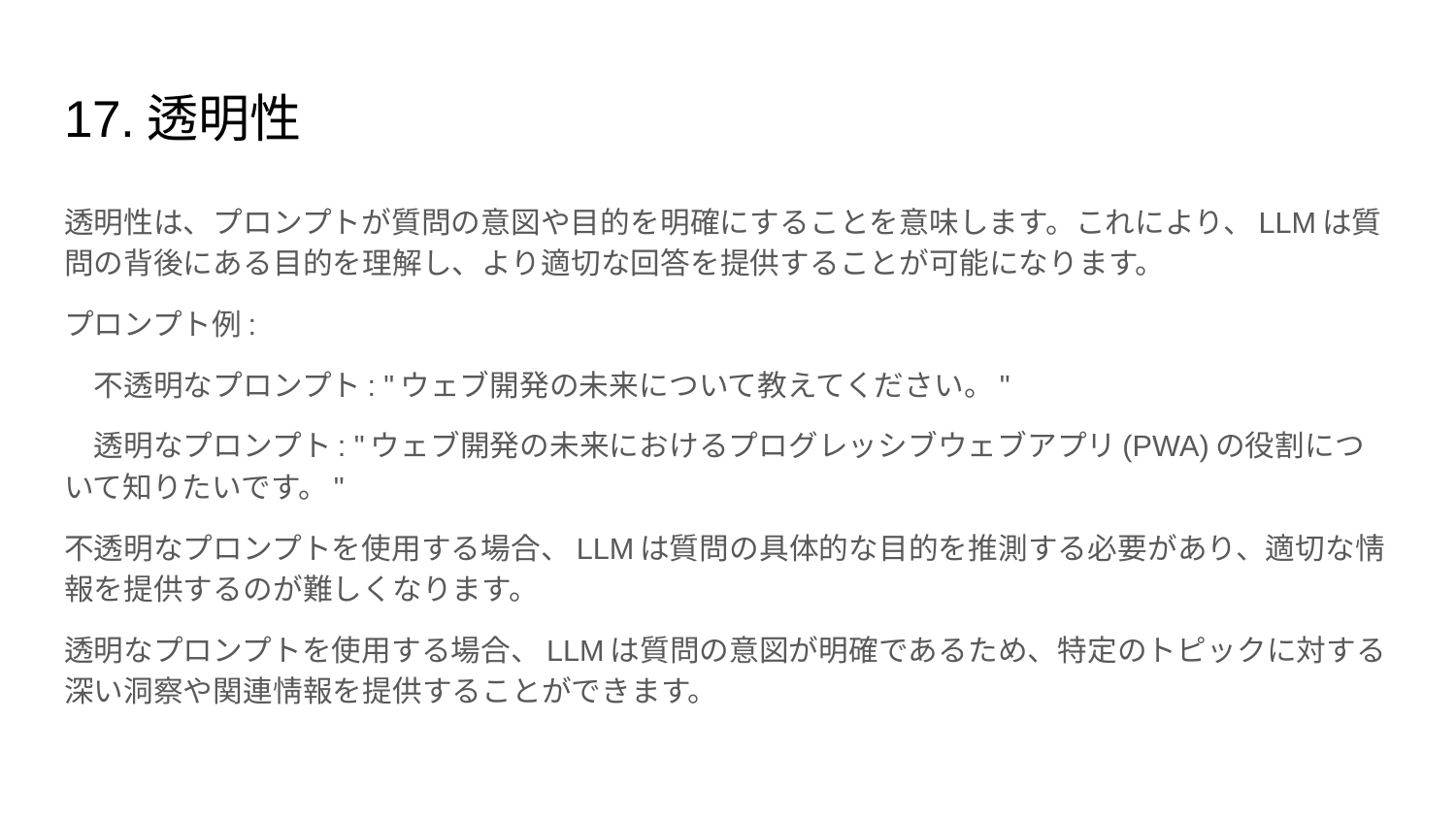

# 17.透明性
透明性は、プロンプトが質問の意図や目的を明確にすることを意味します。これにより、LLMは質問の背後にある目的を理解し、より適切な回答を提供することが可能になります。
プロンプト例:
　不透明なプロンプト: "ウェブ開発の未来について教えてください。"
　透明なプロンプト: "ウェブ開発の未来におけるプログレッシブウェブアプリ(PWA)の役割について知りたいです。"
不透明なプロンプトを使用する場合、LLMは質問の具体的な目的を推測する必要があり、適切な情報を提供するのが難しくなります。
透明なプロンプトを使用する場合、LLMは質問の意図が明確であるため、特定のトピックに対する深い洞察や関連情報を提供することができます。